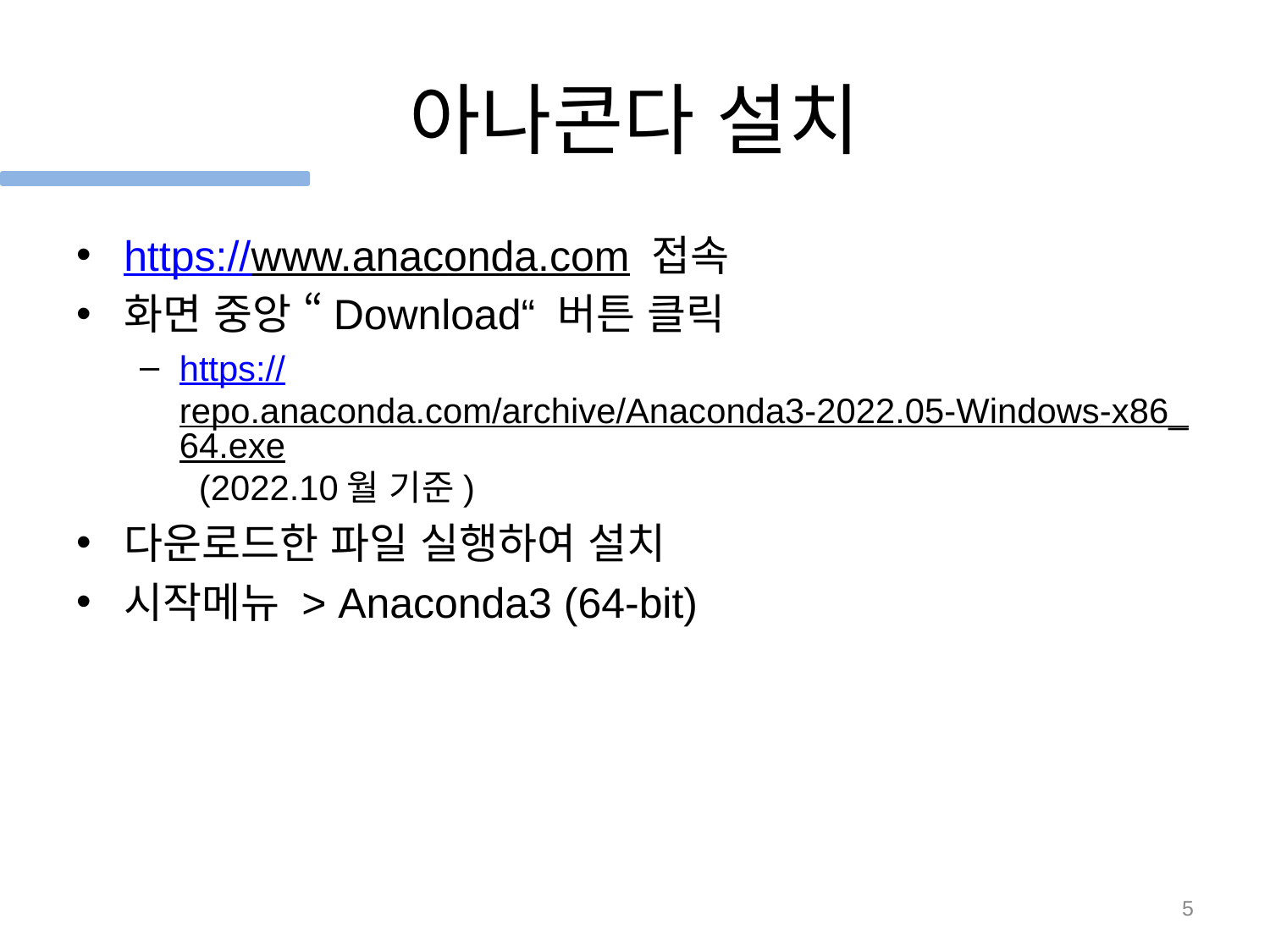

# 아나콘다 설치

https://www.anaconda.com 접속
화면 중앙 “Download“ 버튼 클릭
https://repo.anaconda.com/archive/Anaconda3-2022.05-Windows-x86_64.exe  (2022.10월 기준)
다운로드한 파일 실행하여 설치
시작메뉴 > Anaconda3 (64-bit)
5